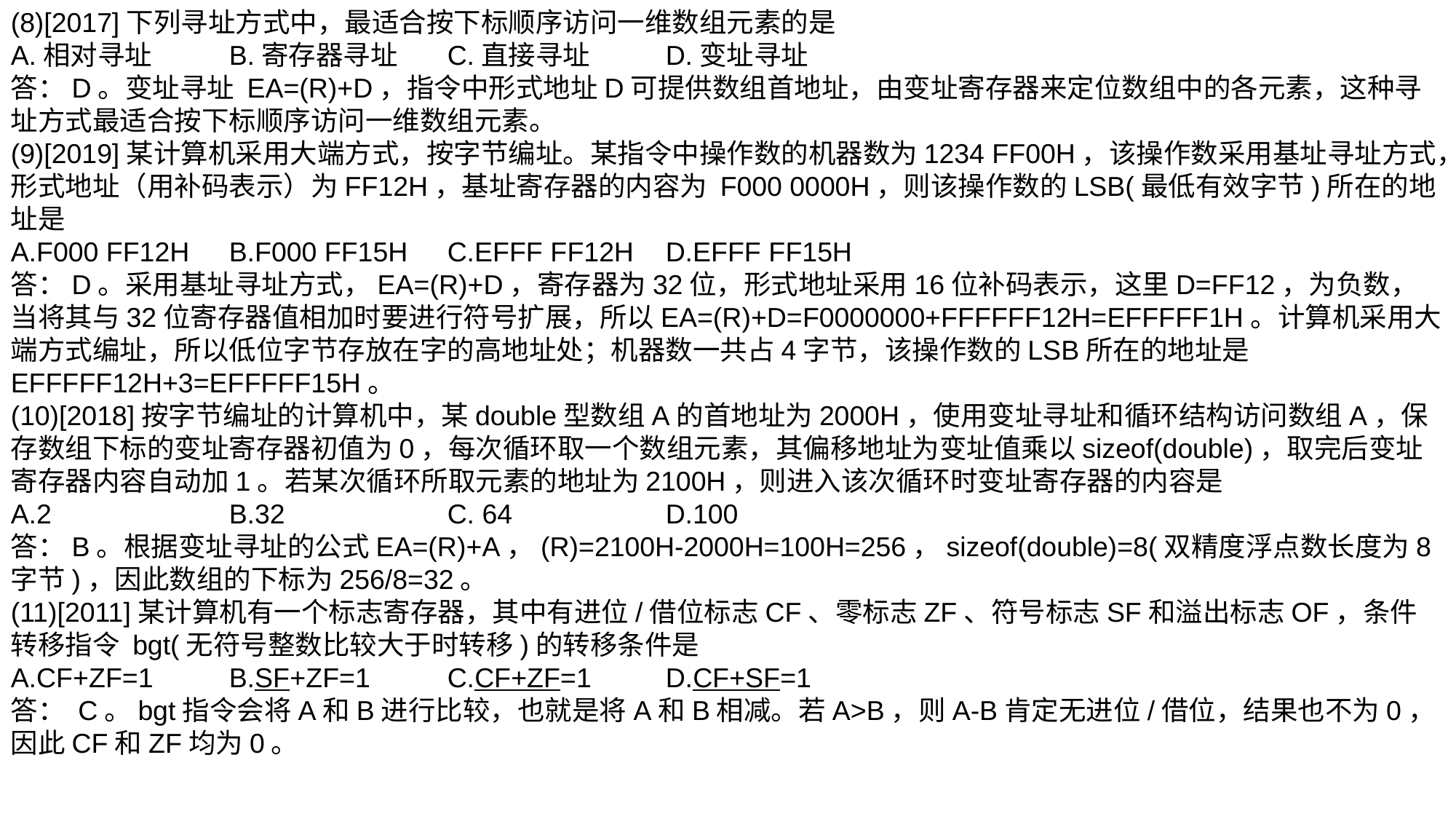

(8)[2017]下列寻址方式中，最适合按下标顺序访问一维数组元素的是
A.相对寻址	B.寄存器寻址	C.直接寻址	D.变址寻址
答：D。变址寻址 EA=(R)+D，指令中形式地址D可提供数组首地址，由变址寄存器来定位数组中的各元素，这种寻址方式最适合按下标顺序访问一维数组元素。
(9)[2019]某计算机采用大端方式，按字节编址。某指令中操作数的机器数为1234 FF00H，该操作数采用基址寻址方式，形式地址（用补码表示）为FF12H，基址寄存器的内容为 F000 0000H，则该操作数的LSB(最低有效字节)所在的地址是
A.F000 FF12H	B.F000 FF15H	C.EFFF FF12H	D.EFFF FF15H
答：D。采用基址寻址方式，EA=(R)+D，寄存器为32位，形式地址采用16位补码表示，这里D=FF12，为负数，当将其与32位寄存器值相加时要进行符号扩展，所以EA=(R)+D=F0000000+FFFFFF12H=EFFFFF1H。计算机采用大端方式编址，所以低位字节存放在字的高地址处；机器数一共占4字节，该操作数的LSB所在的地址是EFFFFF12H+3=EFFFFF15H。
(10)[2018]按字节编址的计算机中，某double型数组A的首地址为2000H，使用变址寻址和循环结构访问数组A，保存数组下标的变址寄存器初值为0，每次循环取一个数组元素，其偏移地址为变址值乘以sizeof(double)，取完后变址寄存器内容自动加1。若某次循环所取元素的地址为2100H，则进入该次循环时变址寄存器的内容是
A.2		B.32		C. 64		D.100
答：B。根据变址寻址的公式EA=(R)+A，(R)=2100H-2000H=100H=256，sizeof(double)=8(双精度浮点数长度为8字节)，因此数组的下标为256/8=32。
(11)[2011]某计算机有一个标志寄存器，其中有进位/借位标志CF、零标志ZF、符号标志SF和溢出标志OF，条件转移指令 bgt(无符号整数比较大于时转移)的转移条件是
A.CF+ZF=1	B.SF+ZF=1	C.CF+ZF=1	D.CF+SF=1
答： C。bgt指令会将A和B进行比较，也就是将A和B相减。若A>B，则A-B肯定无进位/借位，结果也不为0，因此CF和ZF均为0。